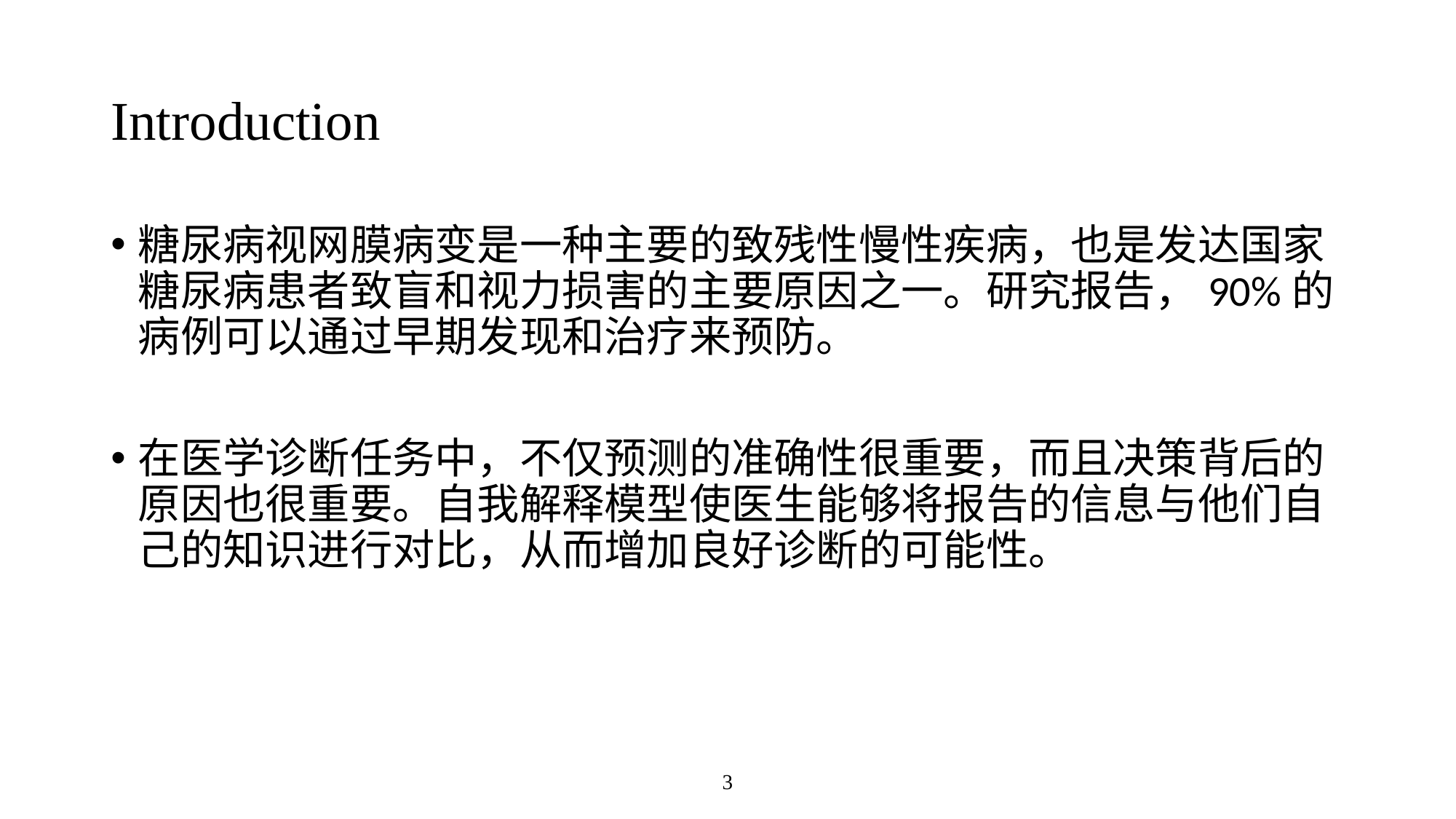

# Introduction
糖尿病视网膜病变是一种主要的致残性慢性疾病，也是发达国家糖尿病患者致盲和视力损害的主要原因之一。研究报告，90%的病例可以通过早期发现和治疗来预防。

在医学诊断任务中，不仅预测的准确性很重要，而且决策背后的原因也很重要。自我解释模型使医生能够将报告的信息与他们自己的知识进行对比，从而增加良好诊断的可能性。
3